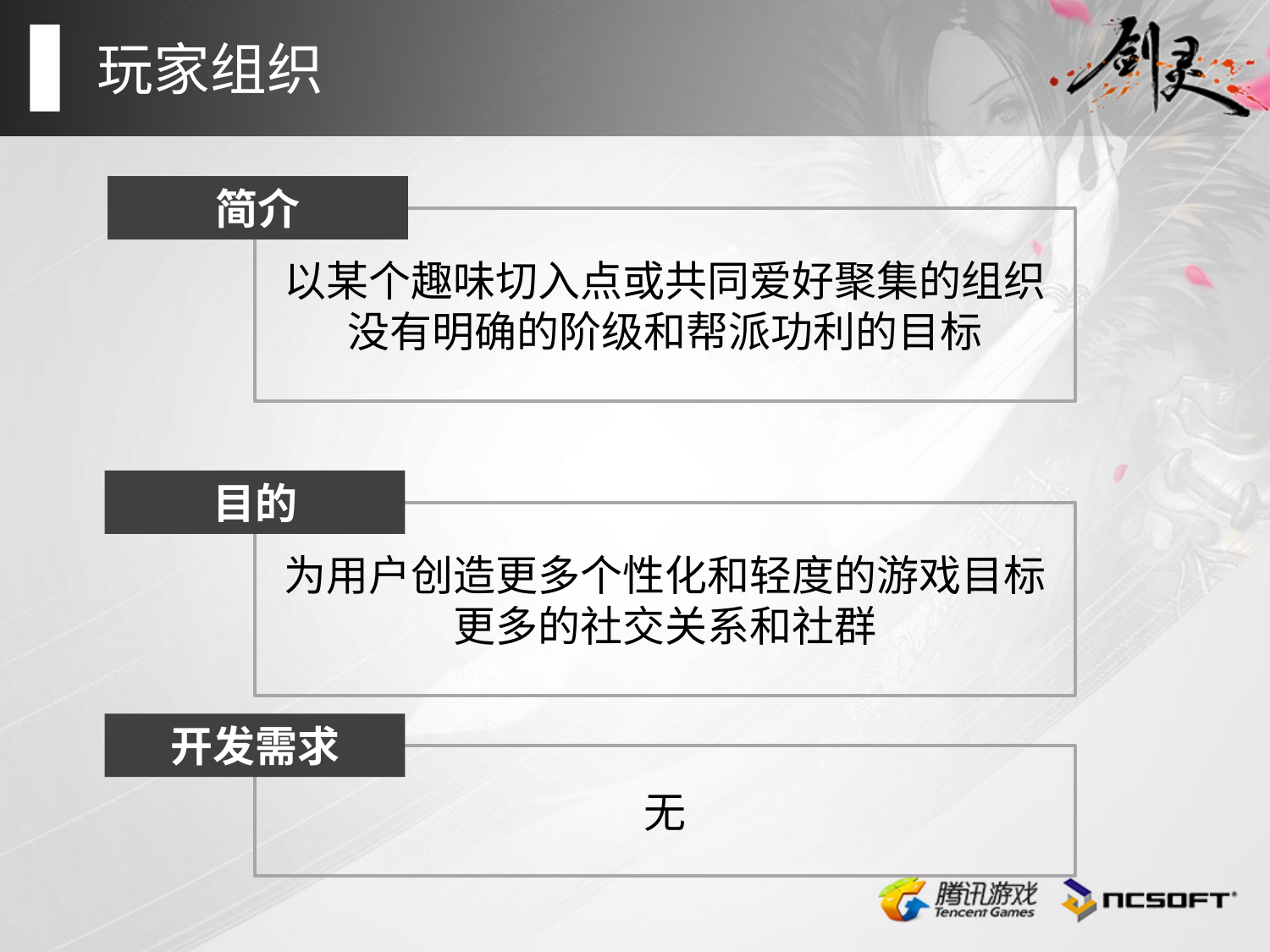

玩家组织
简介
以某个趣味切入点或共同爱好聚集的组织
没有明确的阶级和帮派功利的目标
目的
为用户创造更多个性化和轻度的游戏目标
更多的社交关系和社群
开发需求
无